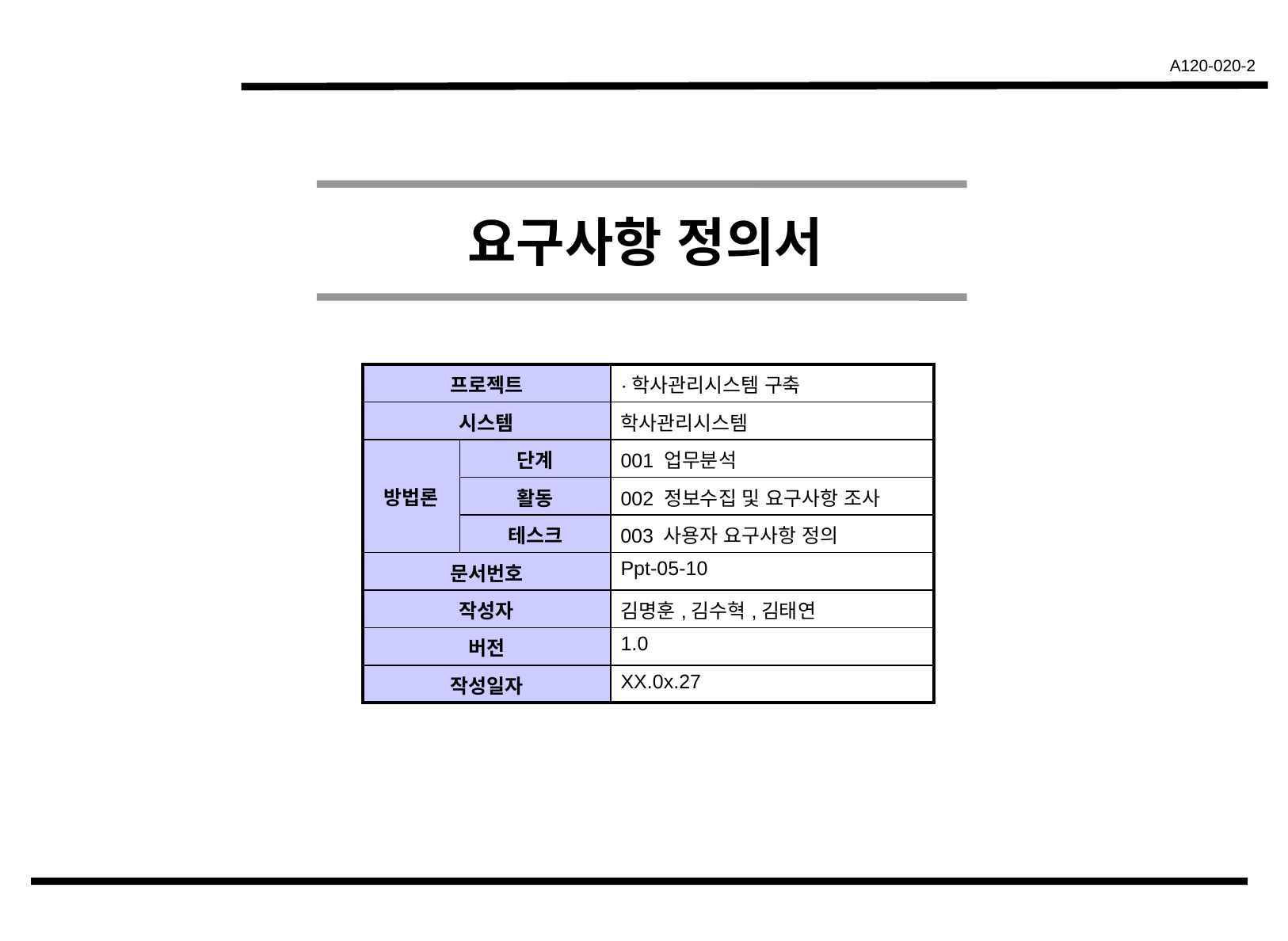

요구사항 정의서

| 프로젝트 |  | ·학사관리시스템 구축 |
| --- | --- | --- |
| 시스템 |  | 학사관리시스템 |
| 방법론 | 단계 | 001 업무분석 |
|  | 활동 | 002 정보수집 및 요구사항 조사 |
|  | 테스크 | 003 사용자 요구사항 정의 |
| 문서번호 |  | Ppt-05-10 |
| 작성자 |  | 김명훈,김수혁,김태연 |
| 버전 |  | 1.0 |
| 작성일자 |  | XX.0x.27 |